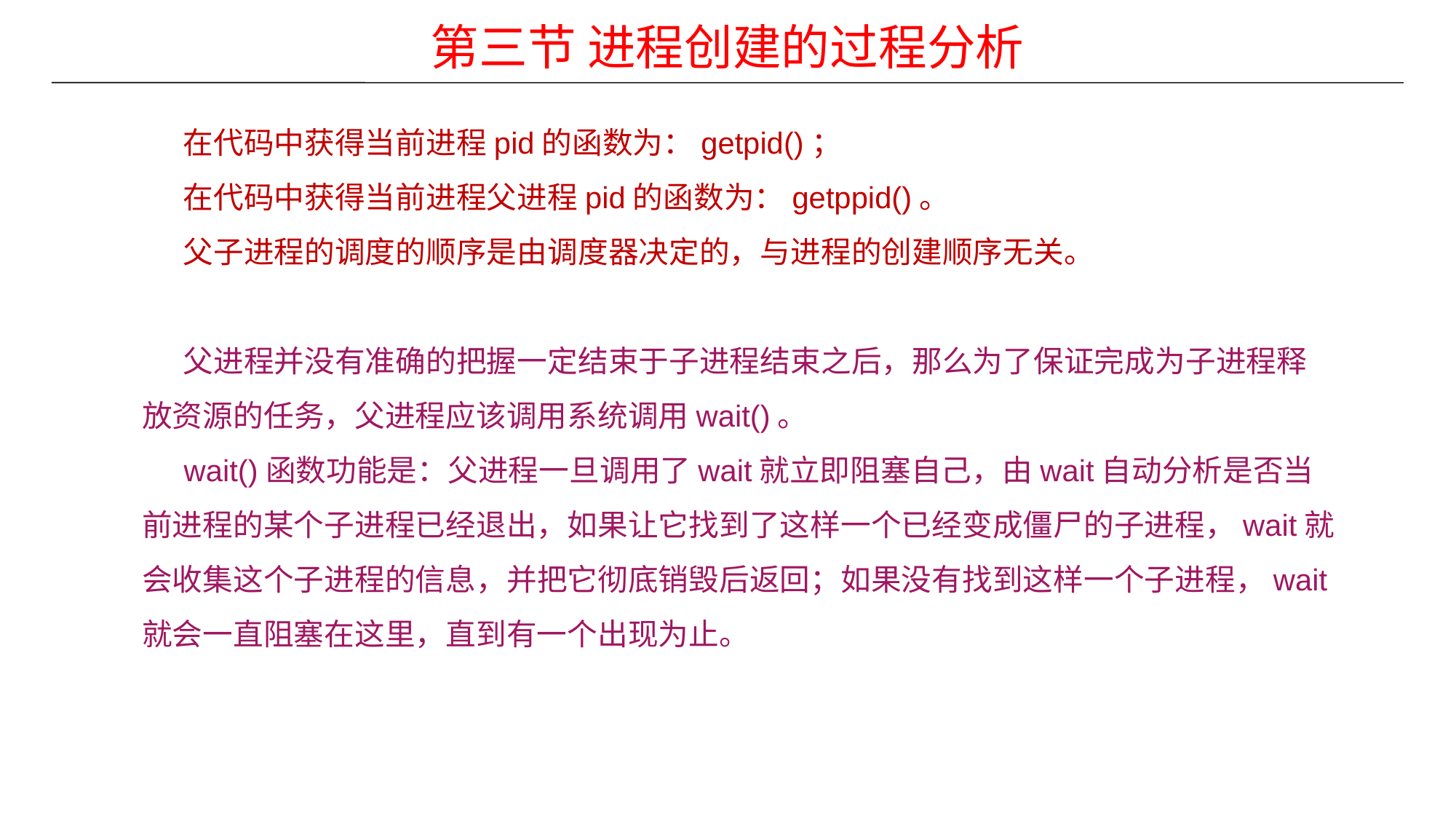

第三节 进程创建的过程分析

     在代码中获得当前进程pid的函数为：getpid()；
     在代码中获得当前进程父进程pid的函数为：getppid()。
     父子进程的调度的顺序是由调度器决定的，与进程的创建顺序无关。

     父进程并没有准确的把握一定结束于子进程结束之后，那么为了保证完成为子进程释放资源的任务，父进程应该调用系统调用wait()。
     wait()函数功能是：父进程一旦调用了wait就立即阻塞自己，由wait自动分析是否当前进程的某个子进程已经退出，如果让它找到了这样一个已经变成僵尸的子进程，wait就会收集这个子进程的信息，并把它彻底销毁后返回；如果没有找到这样一个子进程，wait就会一直阻塞在这里，直到有一个出现为止。